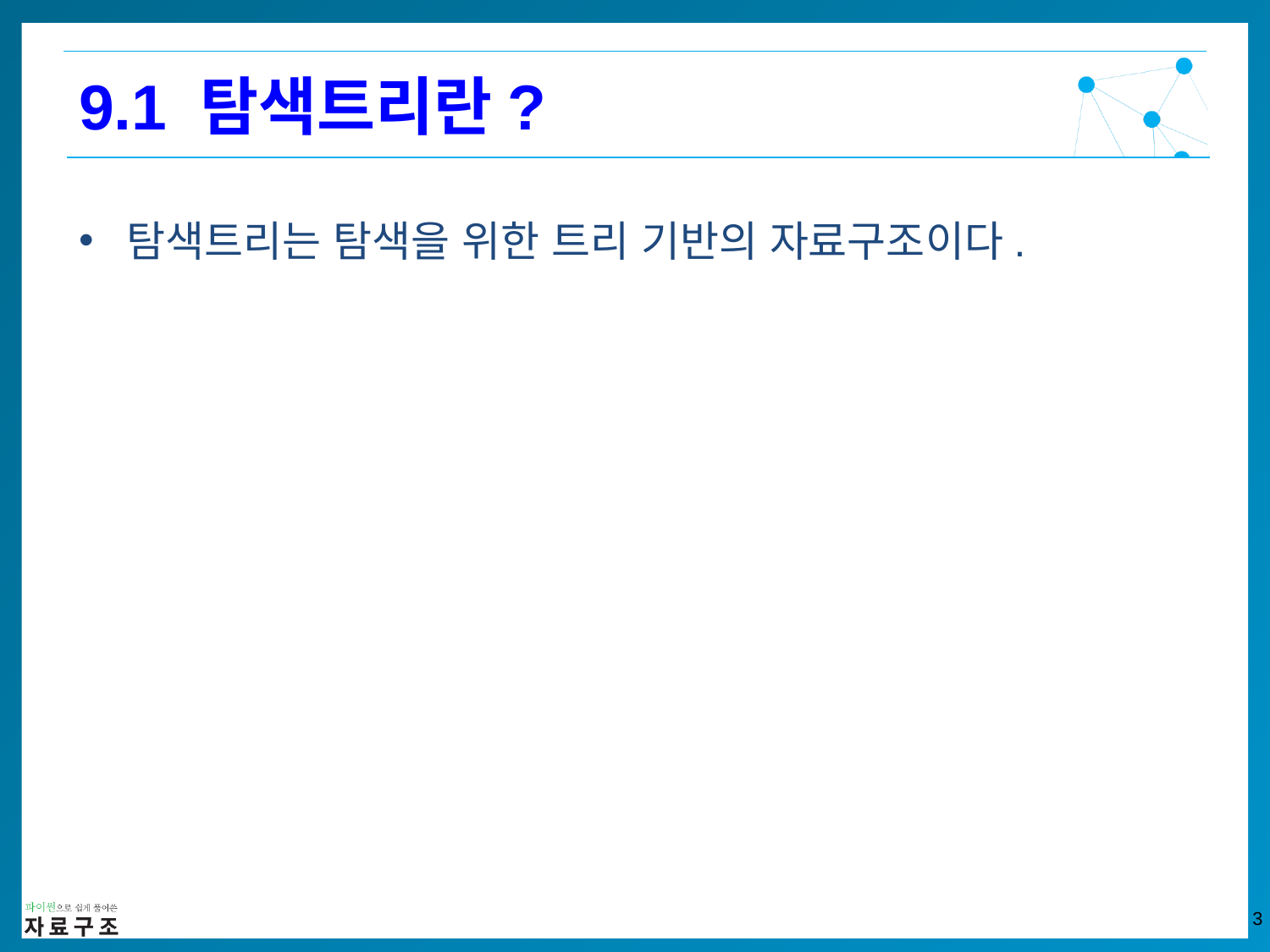

9.1 탐색트리란?
탐색트리는 탐색을 위한 트리 기반의 자료구조이다.